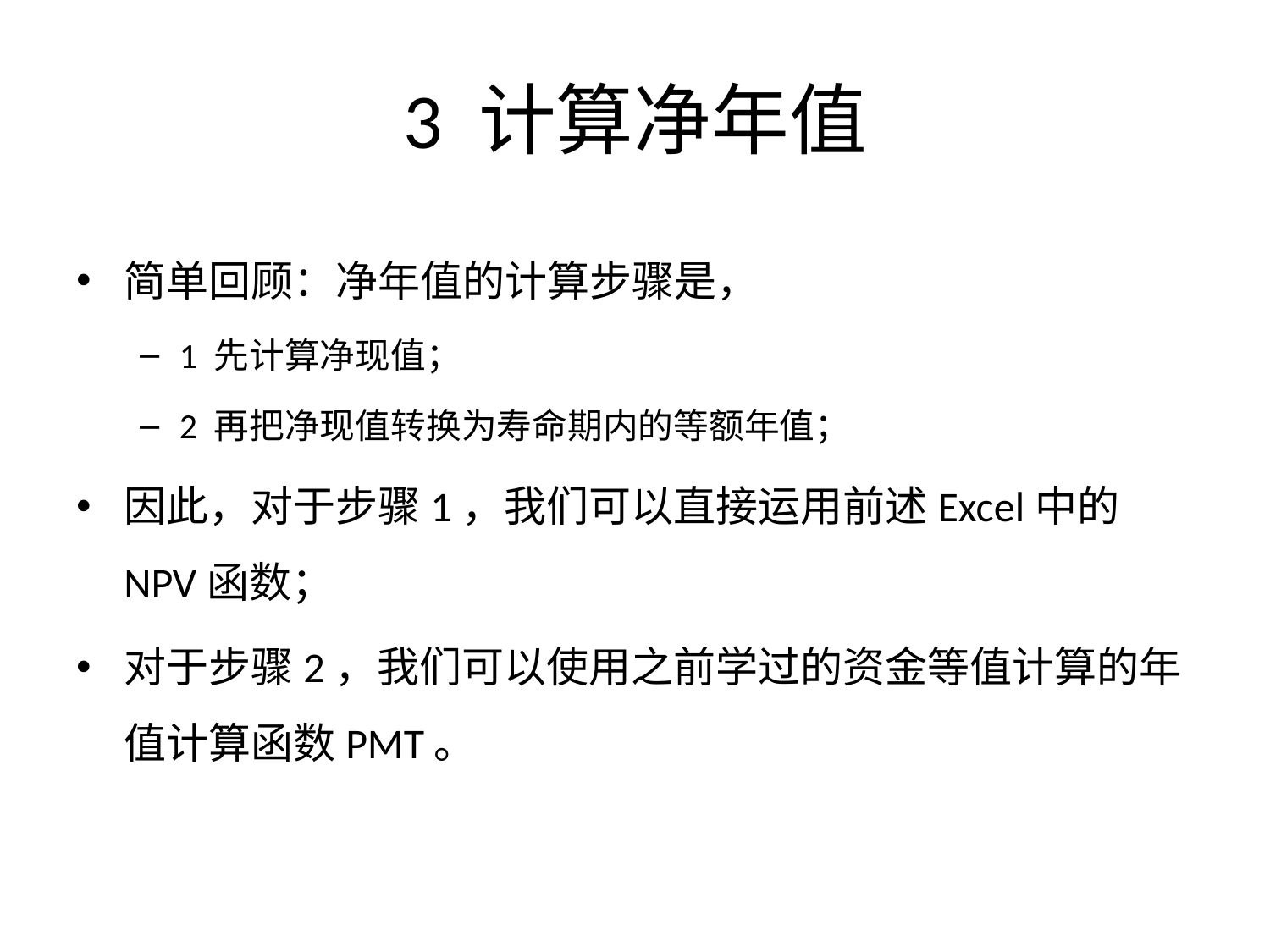

# 3 计算净年值
简单回顾：净年值的计算步骤是，
1 先计算净现值；
2 再把净现值转换为寿命期内的等额年值；
因此，对于步骤1，我们可以直接运用前述Excel中的NPV函数；
对于步骤2，我们可以使用之前学过的资金等值计算的年值计算函数PMT。